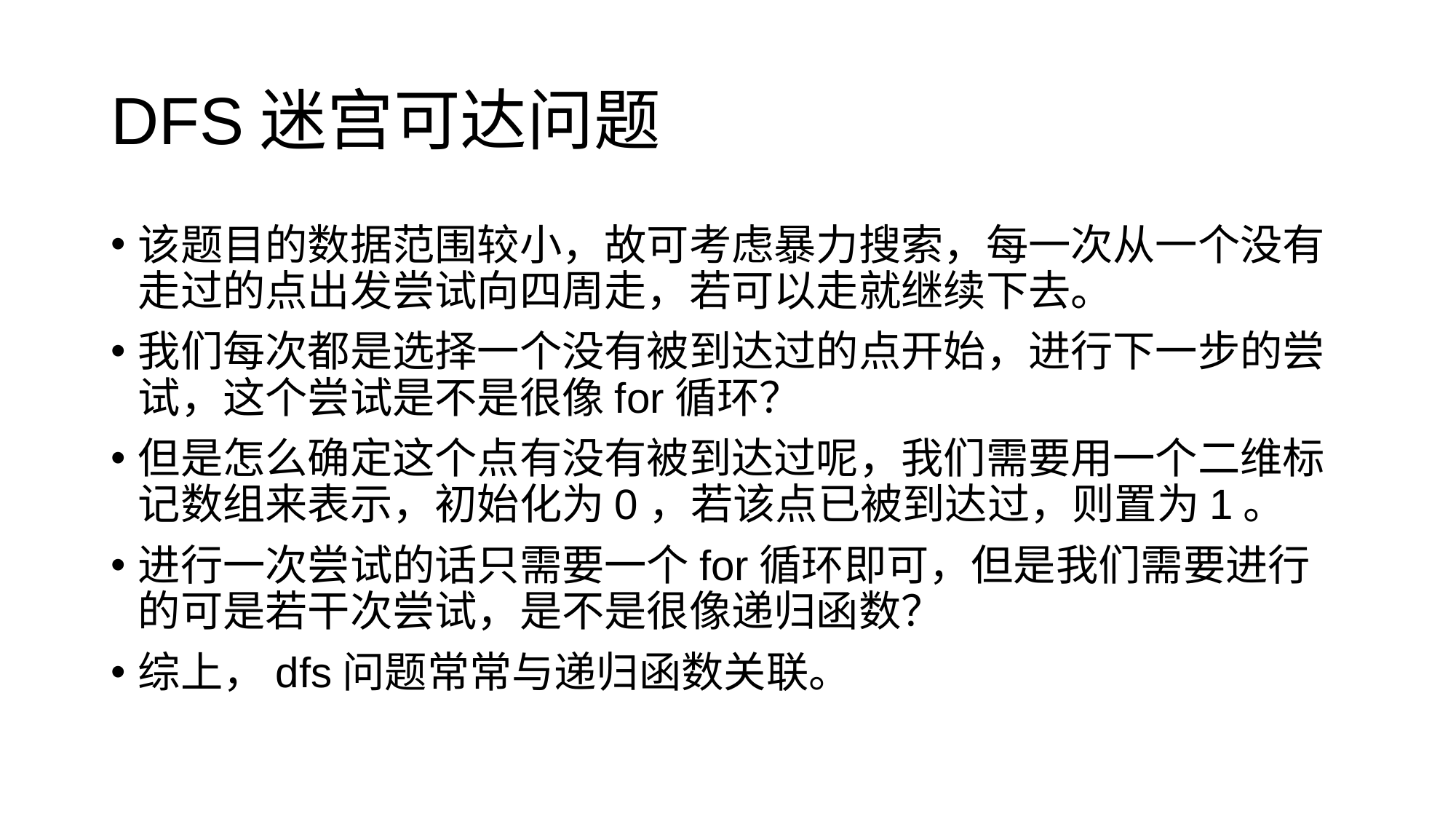

# DFS迷宫可达问题
该题目的数据范围较小，故可考虑暴力搜索，每一次从一个没有走过的点出发尝试向四周走，若可以走就继续下去。
我们每次都是选择一个没有被到达过的点开始，进行下一步的尝试，这个尝试是不是很像for循环？
但是怎么确定这个点有没有被到达过呢，我们需要用一个二维标记数组来表示，初始化为0，若该点已被到达过，则置为1。
进行一次尝试的话只需要一个for循环即可，但是我们需要进行的可是若干次尝试，是不是很像递归函数？
综上，dfs问题常常与递归函数关联。